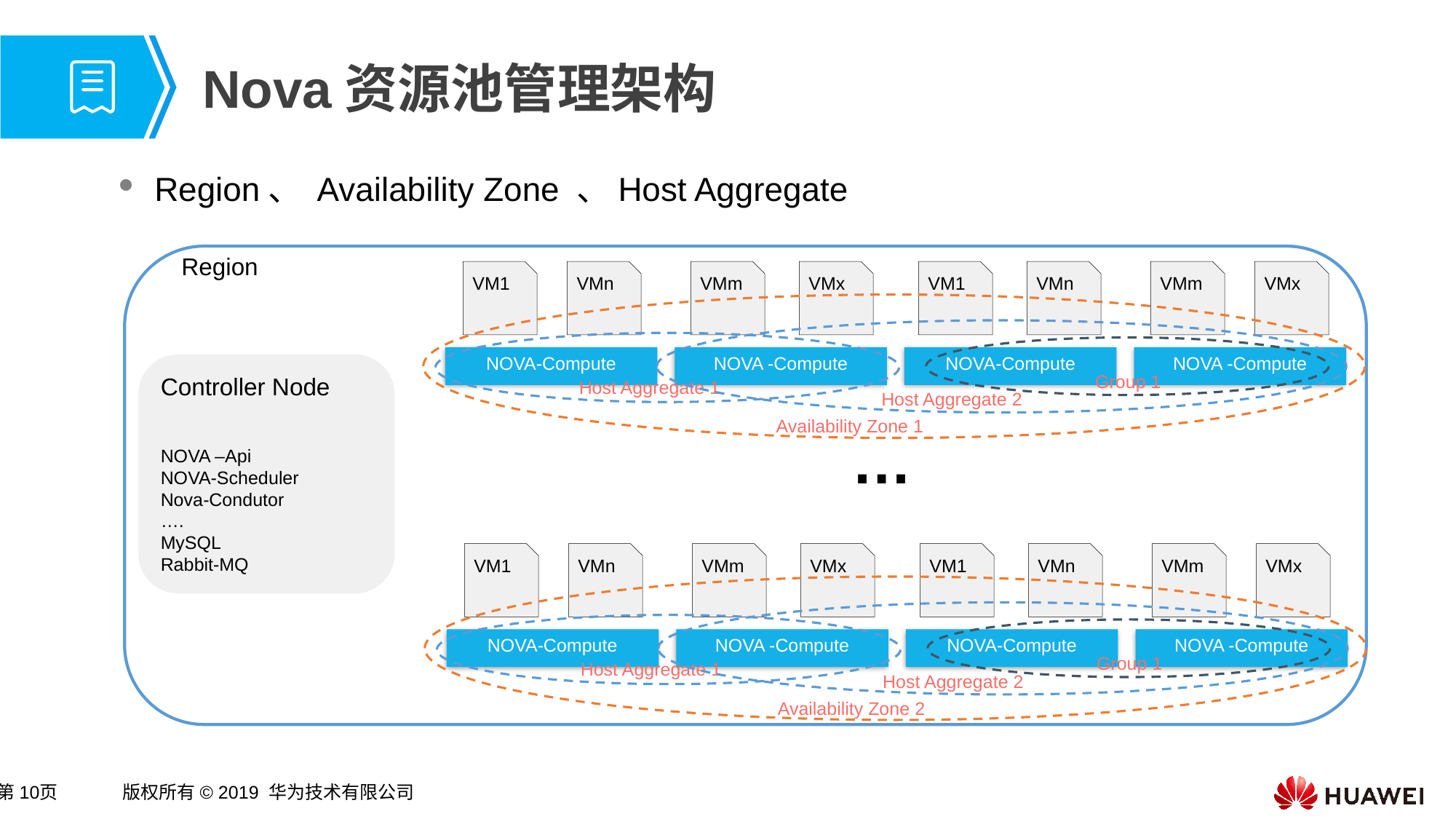

# Nova资源池管理架构
Region、 Availability Zone 、Host Aggregate

Region
VM1
VMn
VMm
VMx
VM1
VMn
VMm
VMx

NOVA-Compute
NOVA -Compute
NOVA-Compute
NOVA -Compute
Controller Node

NOVA –Api
NOVA-Scheduler
Nova-Condutor
….
MySQL
Rabbit-MQ

Group 1
Host Aggregate 1
Host Aggregate 2
Availability Zone 1
…
VM1
VMn
VMm
VMx
VM1
VMn
VMm
VMx

NOVA-Compute
NOVA -Compute
NOVA-Compute
NOVA -Compute
Group 1
Host Aggregate 1
Host Aggregate 2
Availability Zone 2